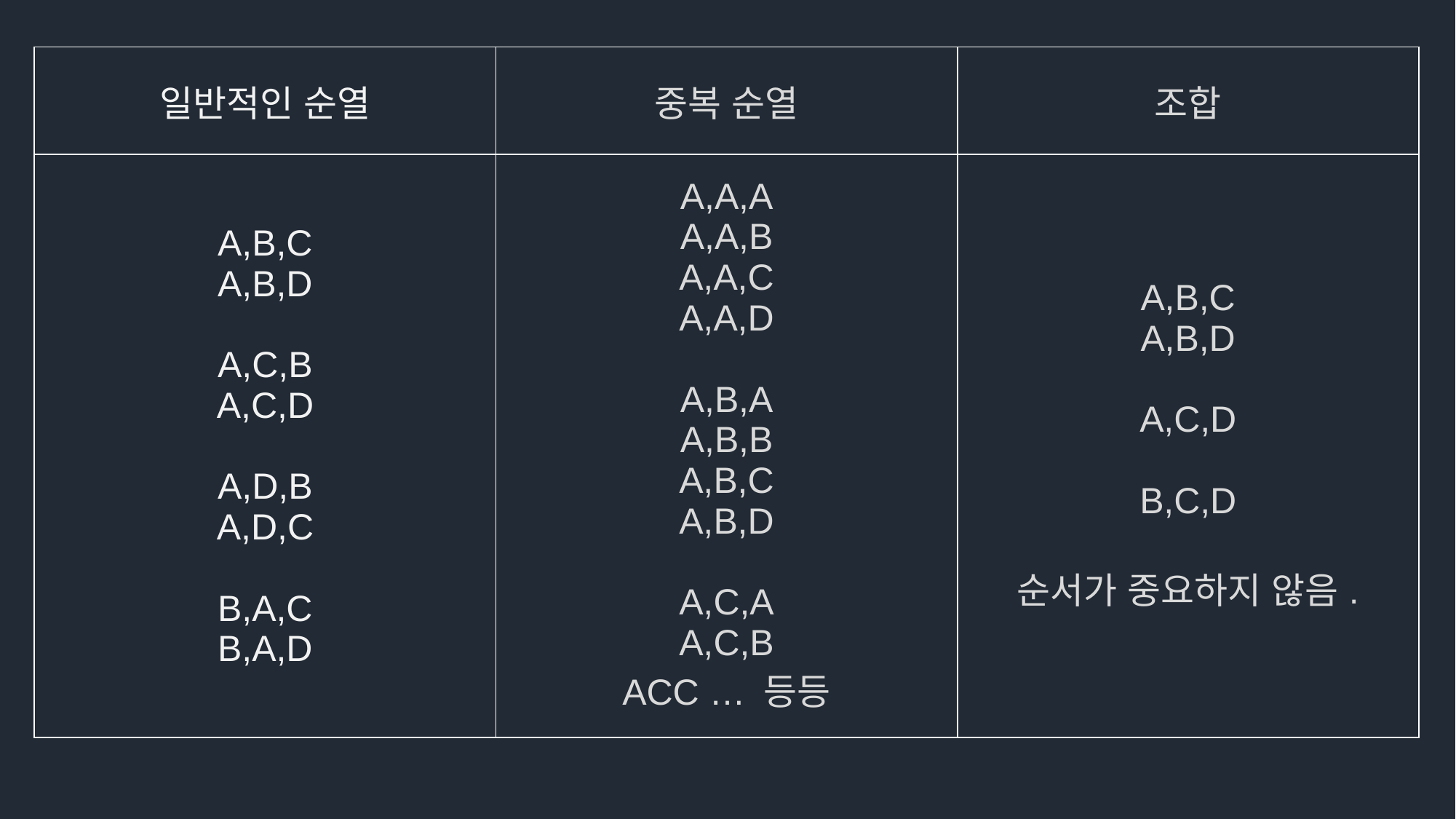

| 일반적인 순열 | 중복 순열 | 조합 |
| --- | --- | --- |
| A,B,C A,B,D A,C,B A,C,D A,D,B A,D,C B,A,C B,A,D | A,A,A A,A,B A,A,C A,A,D A,B,A A,B,B A,B,C A,B,D A,C,A A,C,B ACC … 등등 | A,B,C A,B,D A,C,D B,C,D 순서가 중요하지 않음. |